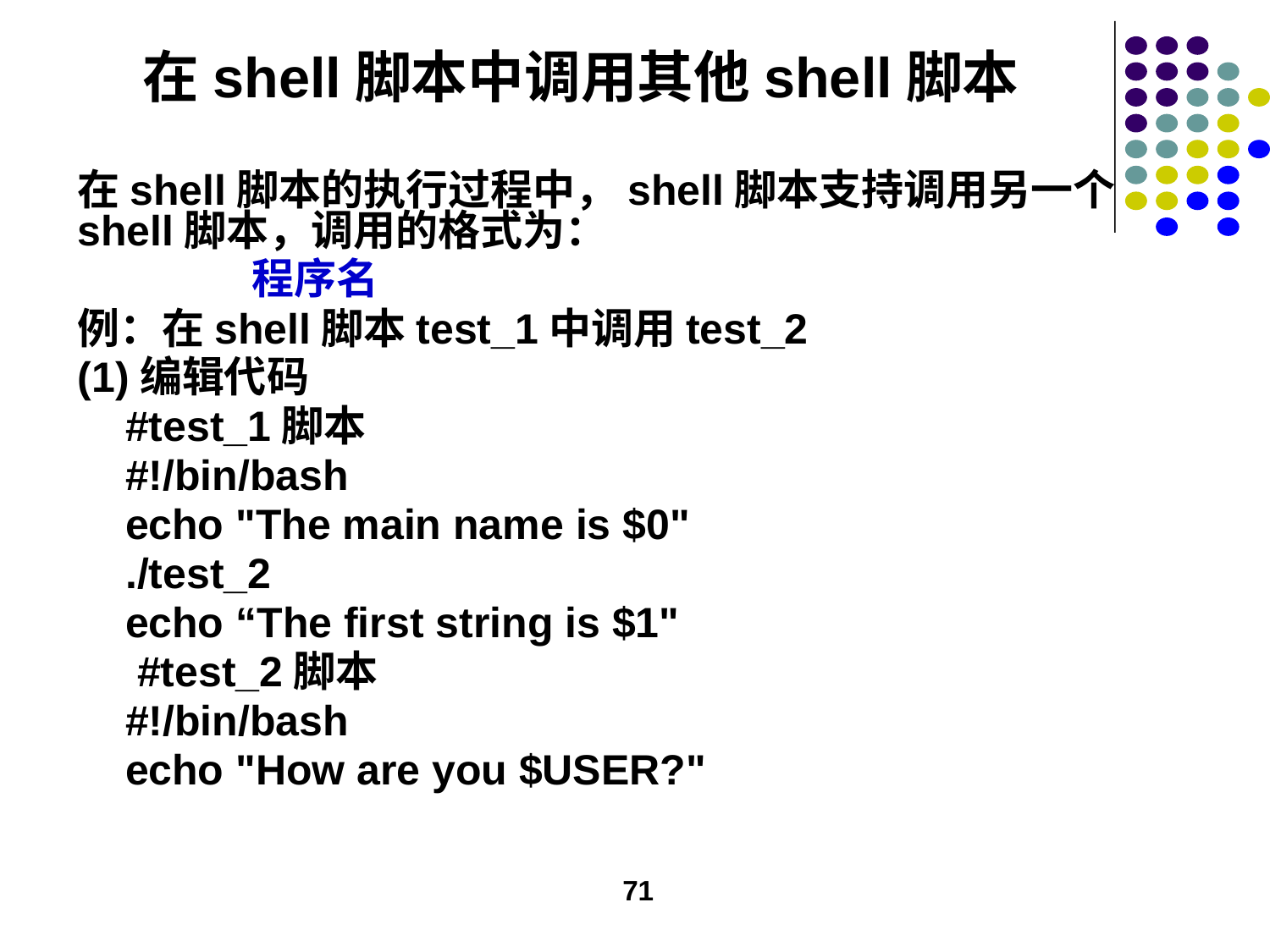

# 在shell脚本中调用其他shell脚本
在shell脚本的执行过程中，shell脚本支持调用另一个shell脚本，调用的格式为：
		程序名
例：在shell脚本test_1中调用test_2
(1)编辑代码
#test_1脚本
#!/bin/bash
echo "The main name is $0"
./test_2
echo “The first string is $1"
 #test_2脚本
#!/bin/bash
echo "How are you $USER?"
71